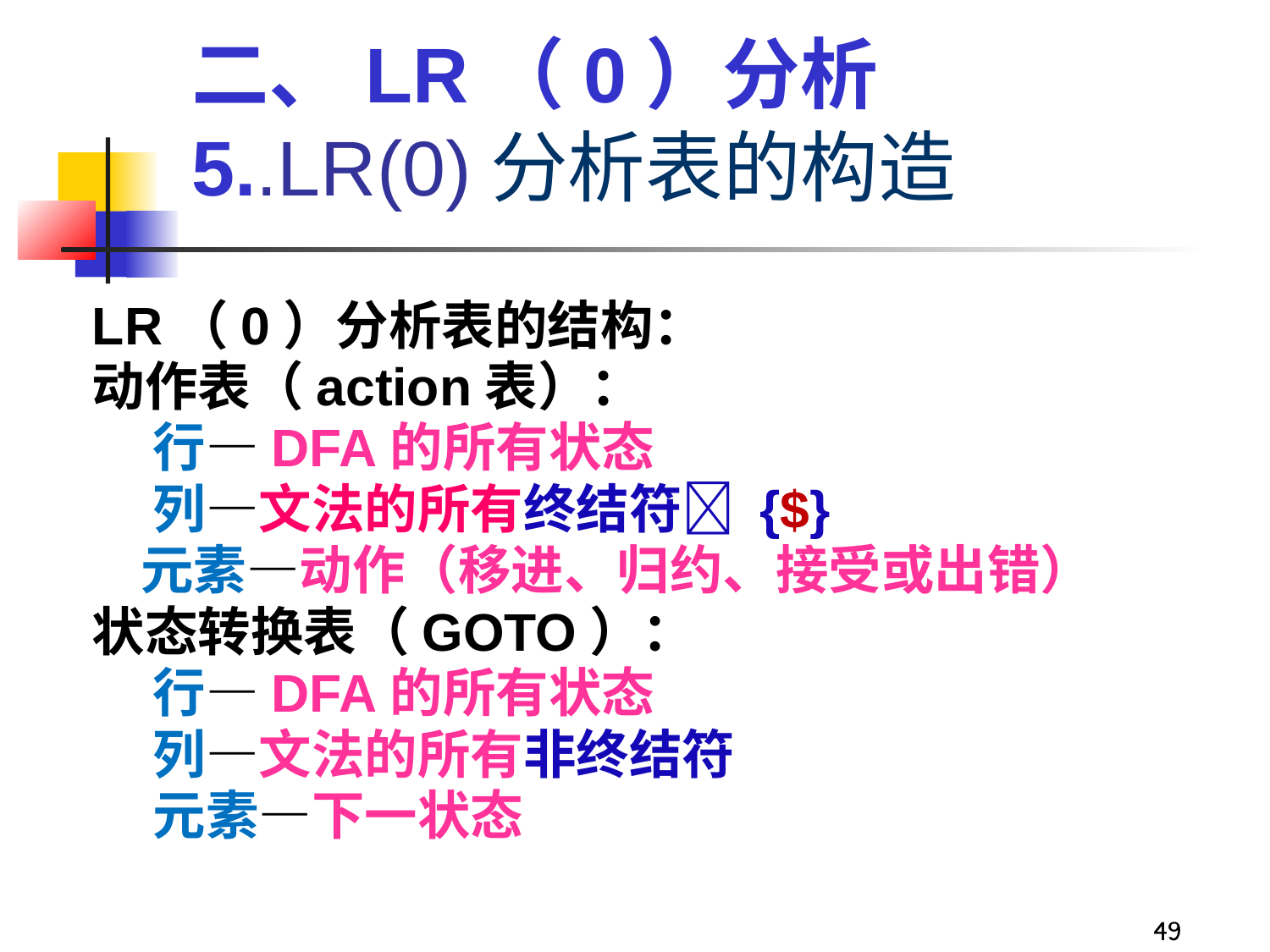

二、LR（0）分析
5..LR(0)分析表的构造
LR（0）分析表的结构：
动作表（action表）：
    行—DFA的所有状态
    列—文法的所有终结符∪ {$}
   元素—动作（移进、归约、接受或出错）
状态转换表（GOTO）：
    行—DFA的所有状态
    列—文法的所有非终结符
    元素—下一状态

49